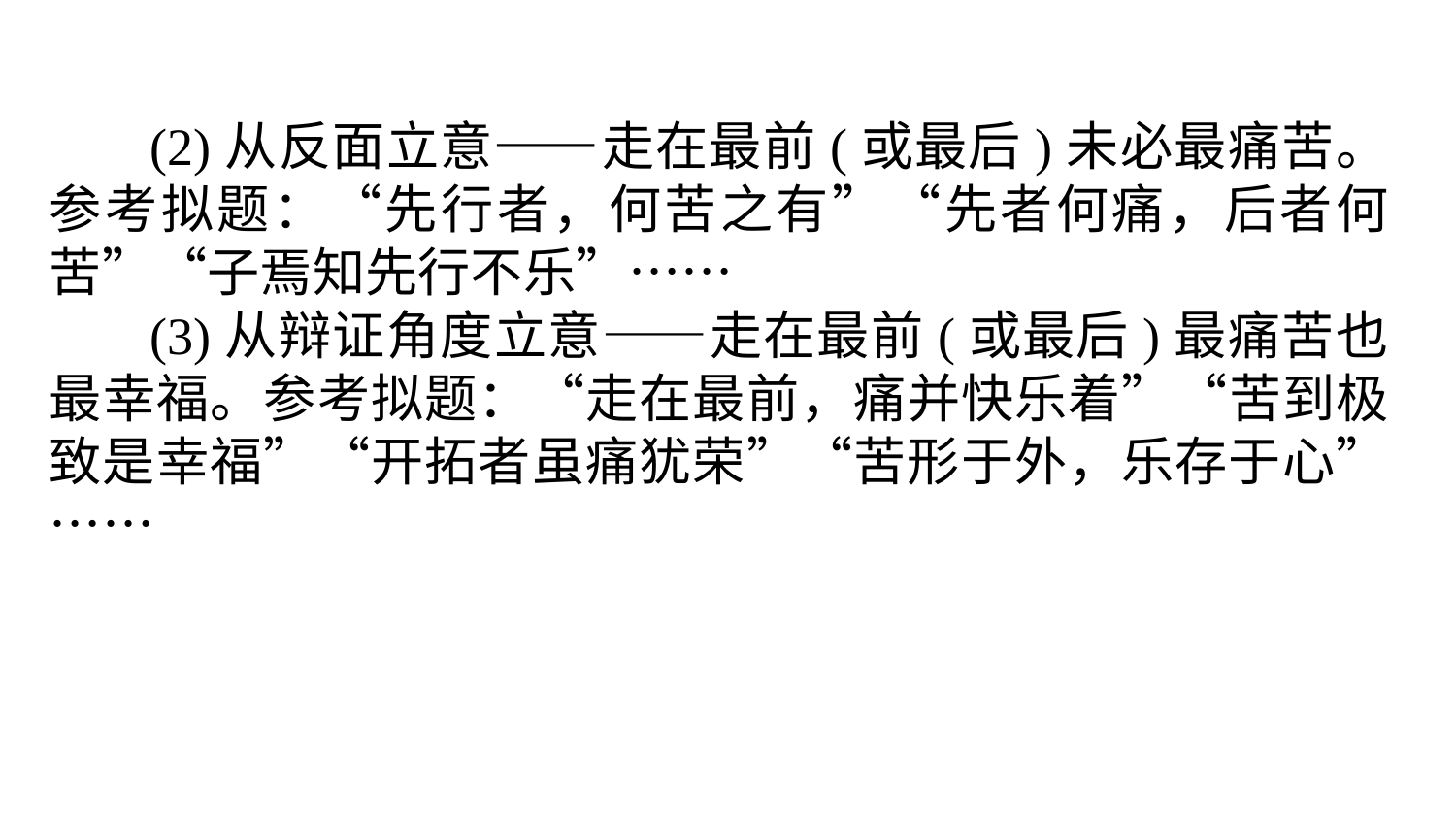

(2)从反面立意——走在最前(或最后)未必最痛苦。参考拟题：“先行者，何苦之有”“先者何痛，后者何苦”“子焉知先行不乐”……
       (3)从辩证角度立意——走在最前(或最后)最痛苦也最幸福。参考拟题：“走在最前，痛并快乐着”“苦到极致是幸福”“开拓者虽痛犹荣”“苦形于外，乐存于心”……